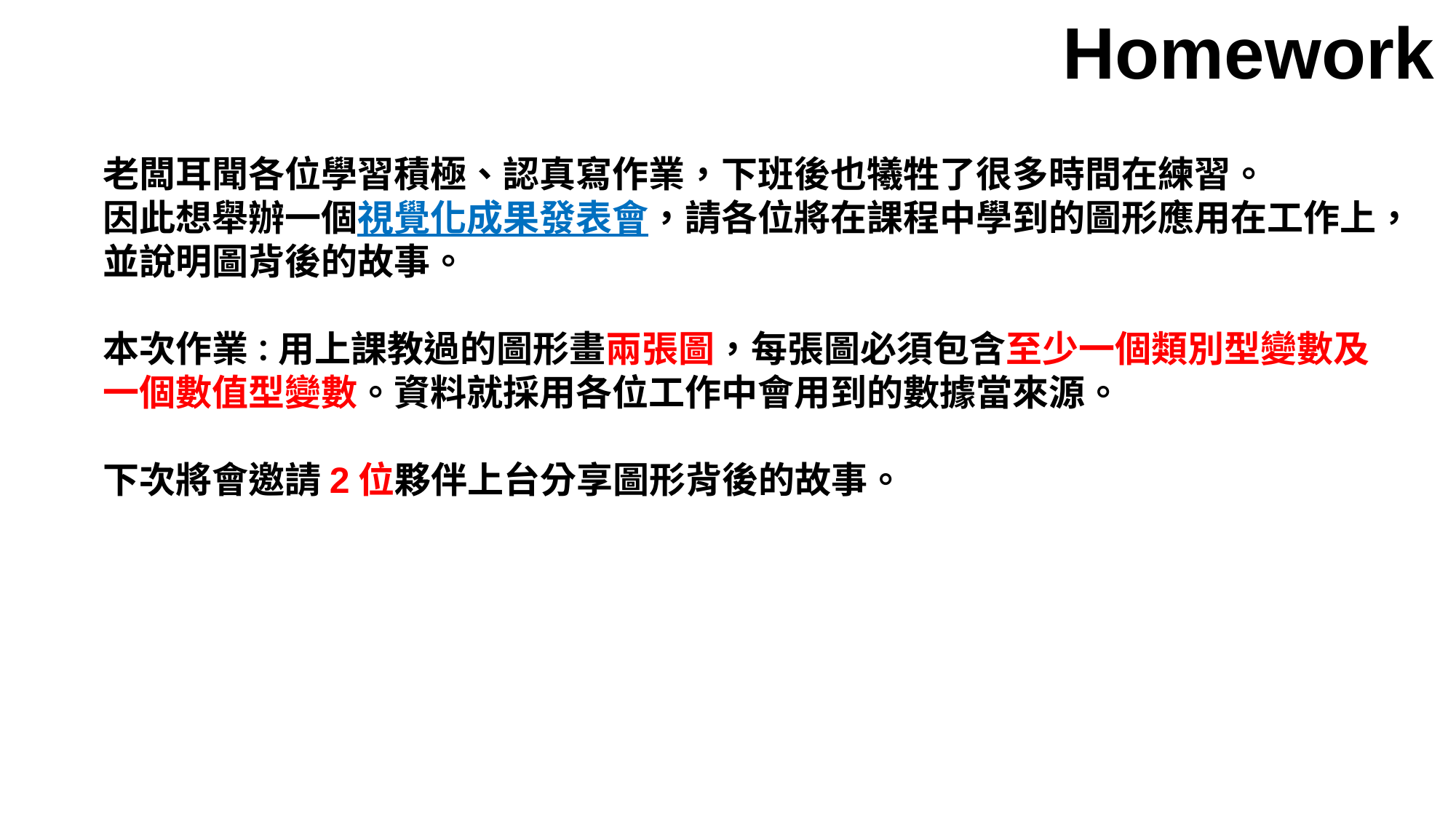

# Homework
老闆耳聞各位學習積極、認真寫作業，下班後也犧牲了很多時間在練習。
因此想舉辦一個視覺化成果發表會，請各位將在課程中學到的圖形應用在工作上，
並說明圖背後的故事。

本次作業：用上課教過的圖形畫兩張圖，每張圖必須包含至少一個類別型變數及
一個數值型變數。資料就採用各位工作中會用到的數據當來源。

下次將會邀請2位夥伴上台分享圖形背後的故事。